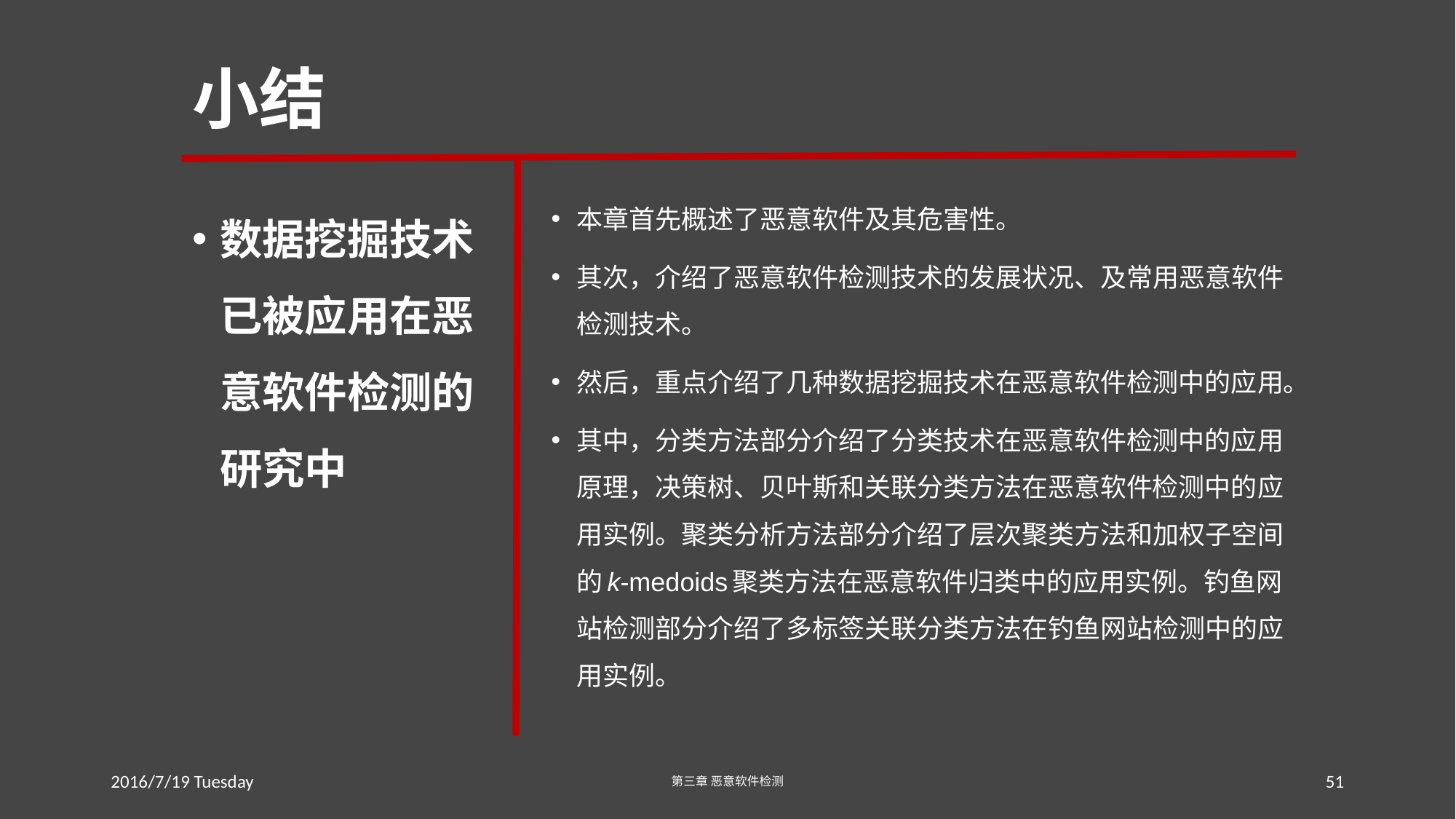

# 小结
数据挖掘技术已被应用在恶意软件检测的研究中
本章首先概述了恶意软件及其危害性。
其次，介绍了恶意软件检测技术的发展状况、及常用恶意软件检测技术。
然后，重点介绍了几种数据挖掘技术在恶意软件检测中的应用。
其中，分类方法部分介绍了分类技术在恶意软件检测中的应用原理，决策树、贝叶斯和关联分类方法在恶意软件检测中的应用实例。聚类分析方法部分介绍了层次聚类方法和加权子空间的k-medoids聚类方法在恶意软件归类中的应用实例。钓鱼网站检测部分介绍了多标签关联分类方法在钓鱼网站检测中的应用实例。
2016/7/19 Tuesday
第三章 恶意软件检测
51